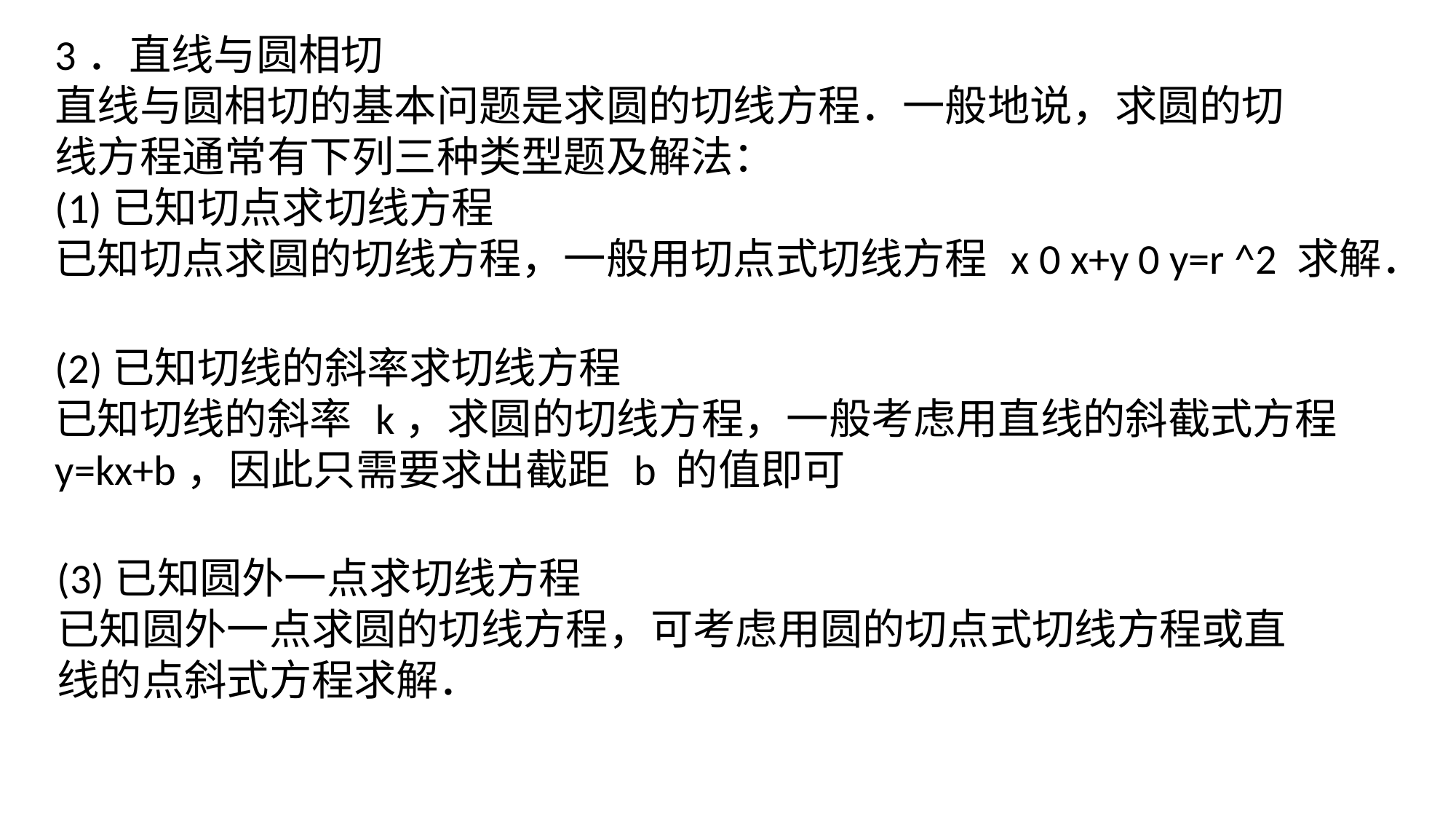

3．直线与圆相切
直线与圆相切的基本问题是求圆的切线方程．一般地说，求圆的切
线方程通常有下列三种类型题及解法：
(1)已知切点求切线方程
已知切点求圆的切线方程，一般用切点式切线方程 x 0 x+y 0 y=r ^2 求解．
(2)已知切线的斜率求切线方程
已知切线的斜率 k，求圆的切线方程，一般考虑用直线的斜截式方程
y=kx+b，因此只需要求出截距 b 的值即可
(3)已知圆外一点求切线方程
已知圆外一点求圆的切线方程，可考虑用圆的切点式切线方程或直
线的点斜式方程求解．